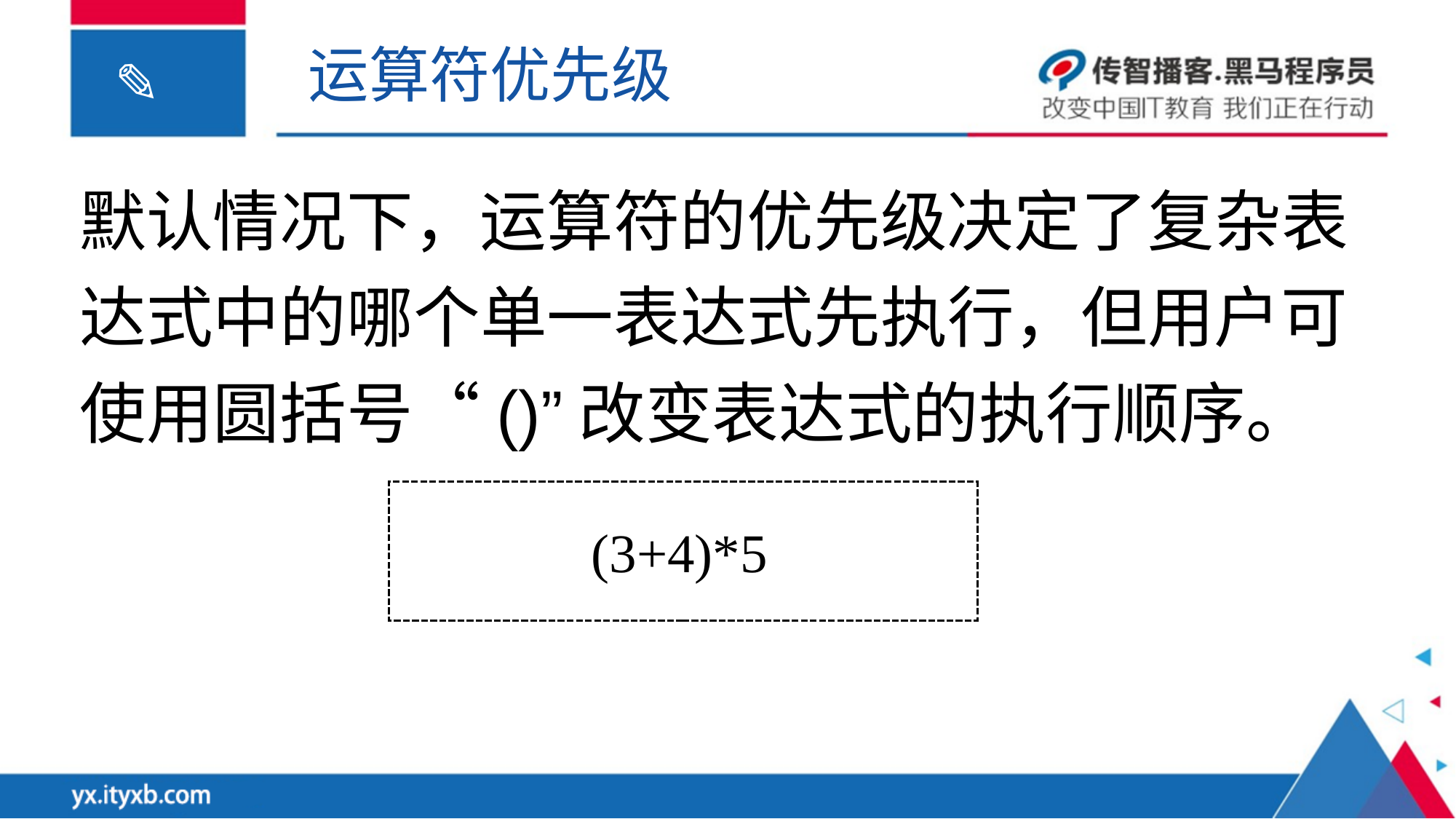

运算符优先级
默认情况下，运算符的优先级决定了复杂表达式中的哪个单一表达式先执行，但用户可使用圆括号“()”改变表达式的执行顺序。

(3+4)*5